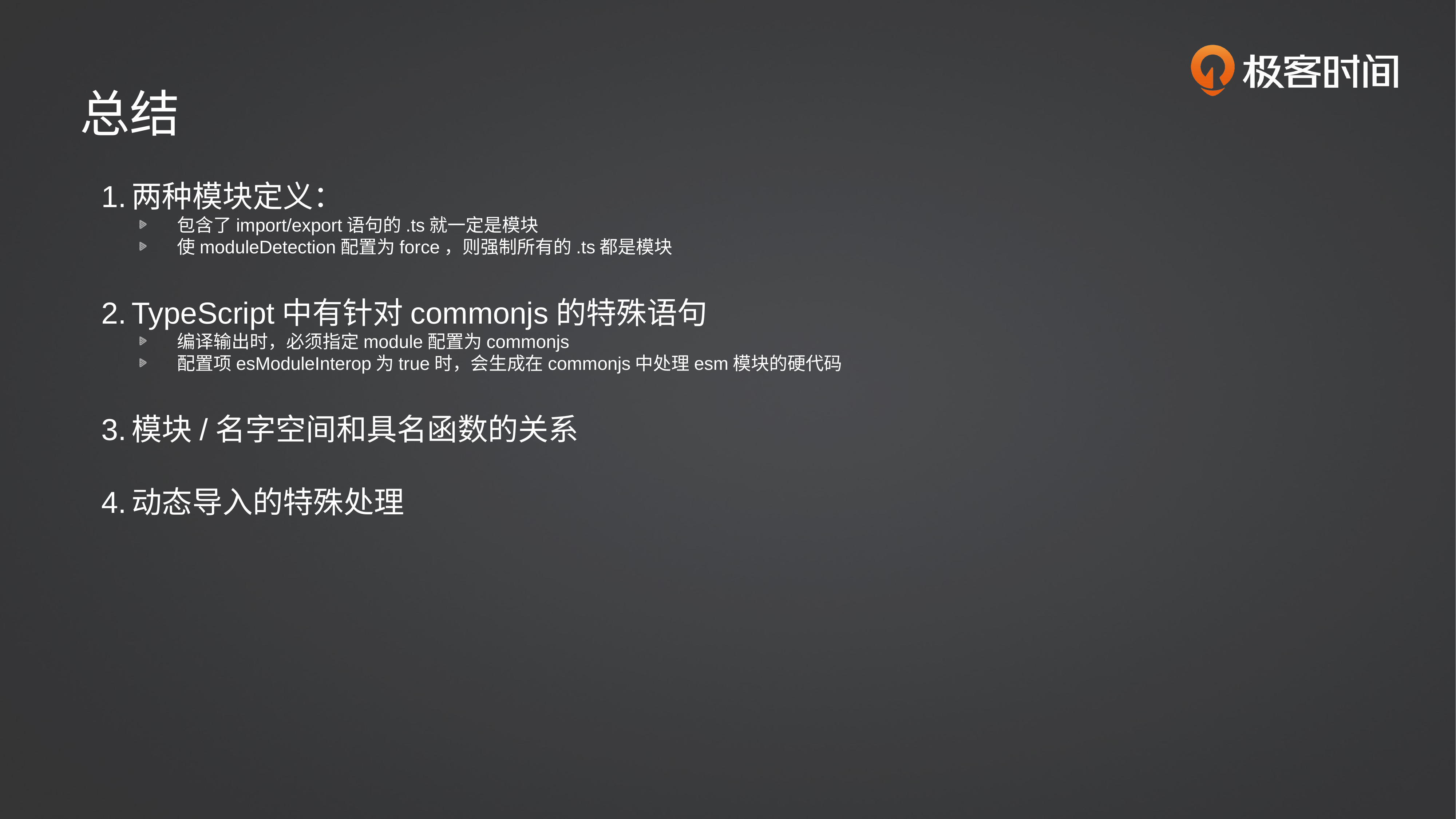

总结
两种模块定义：
包含了import/export语句的.ts就一定是模块
使moduleDetection配置为force，则强制所有的.ts都是模块

TypeScript中有针对commonjs的特殊语句
编译输出时，必须指定module配置为commonjs
配置项esModuleInterop为true时，会生成在commonjs中处理esm模块的硬代码

模块/名字空间和具名函数的关系

动态导入的特殊处理